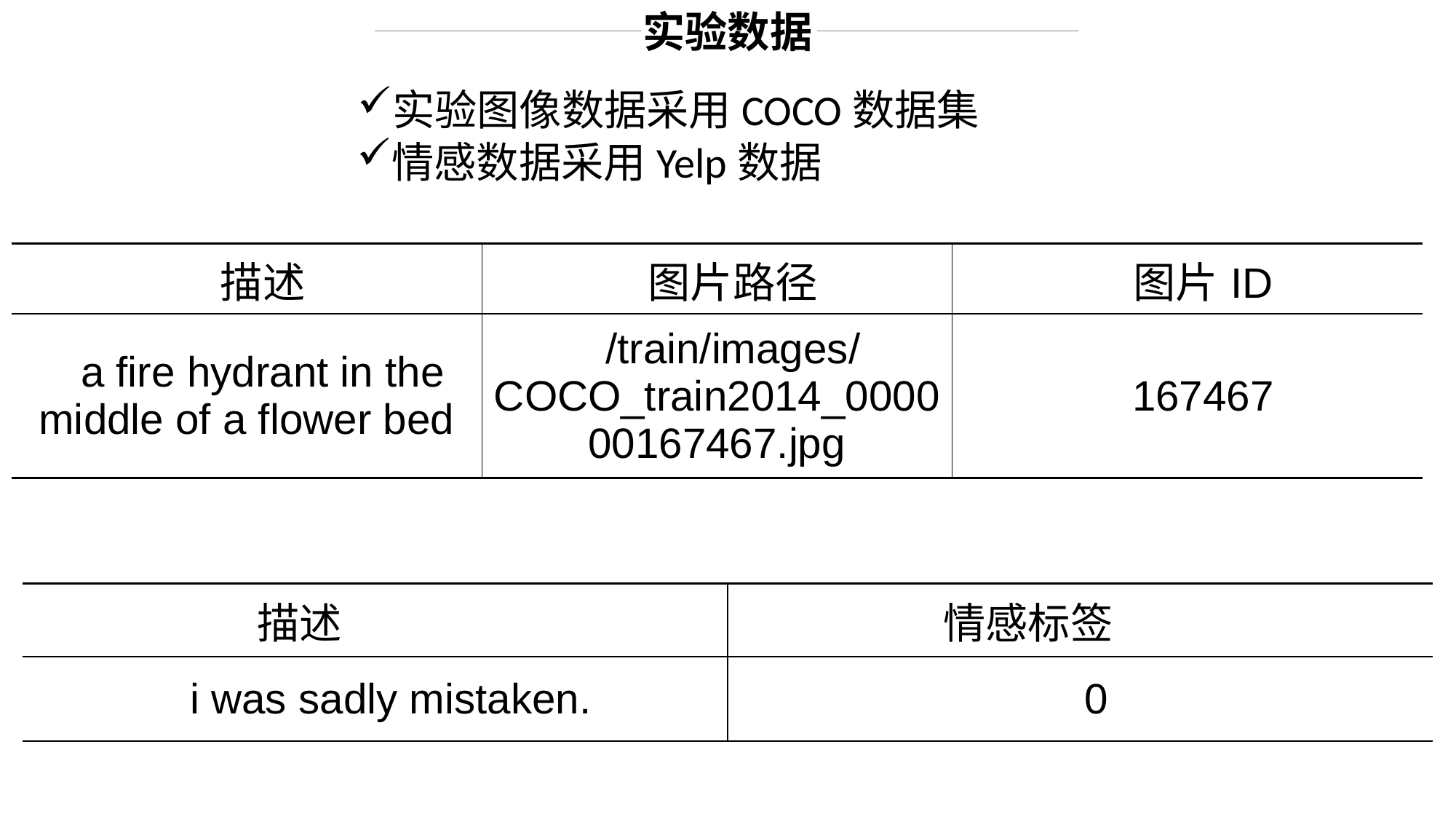

实验数据
实验图像数据采用COCO数据集

情感数据采用Yelp数据
| 描述 | 图片路径 | 图片ID |
| --- | --- | --- |
| a fire hydrant in the middle of a flower bed | /train/images/COCO\_train2014\_000000167467.jpg | 167467 |
| 描述 | 情感标签 |
| --- | --- |
| i was sadly mistaken. | 0 |